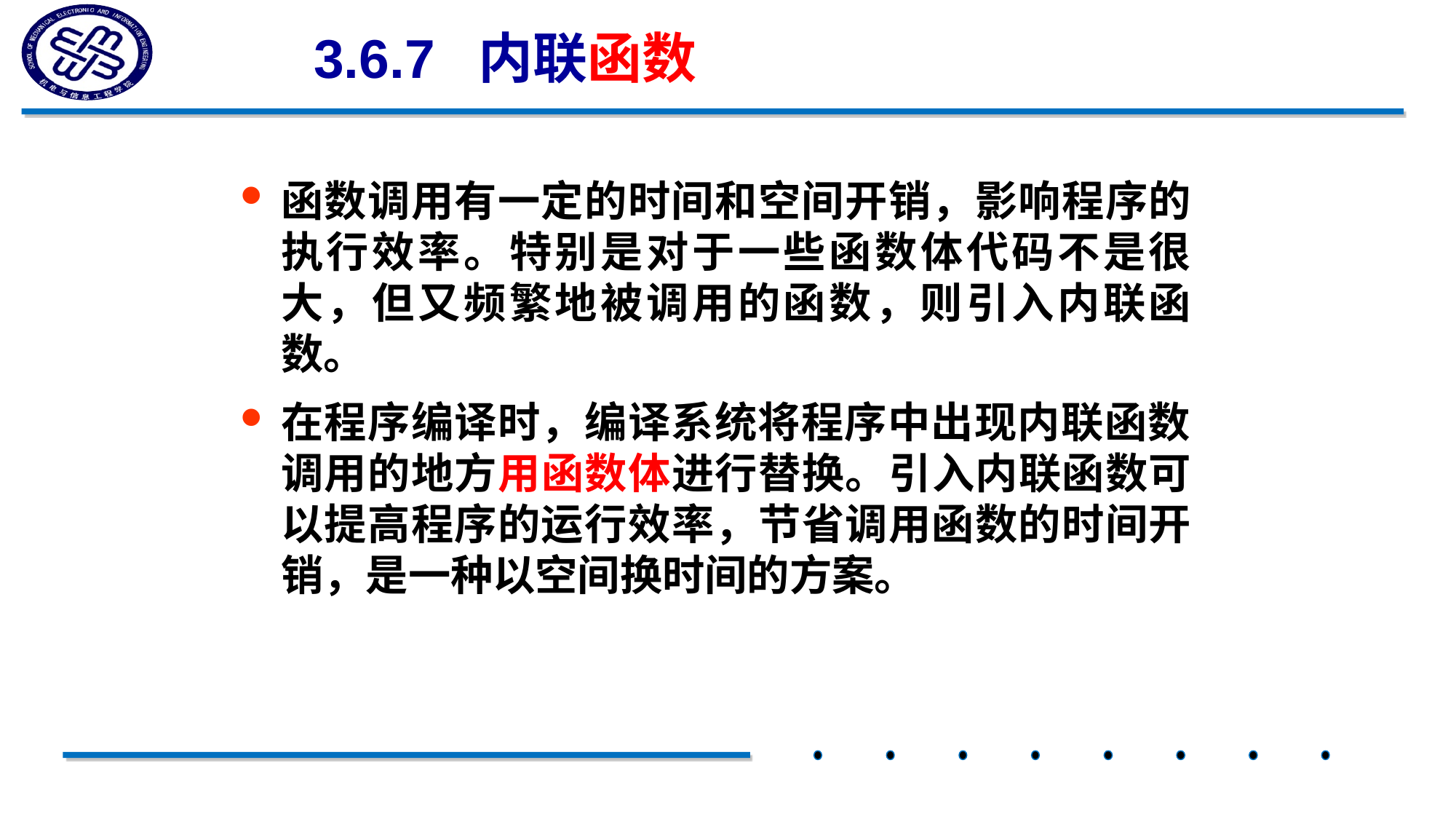

# 3.6.7  内联函数
函数调用有一定的时间和空间开销，影响程序的执行效率。特别是对于一些函数体代码不是很大，但又频繁地被调用的函数，则引入内联函数。
在程序编译时，编译系统将程序中出现内联函数调用的地方用函数体进行替换。引入内联函数可以提高程序的运行效率，节省调用函数的时间开销，是一种以空间换时间的方案。